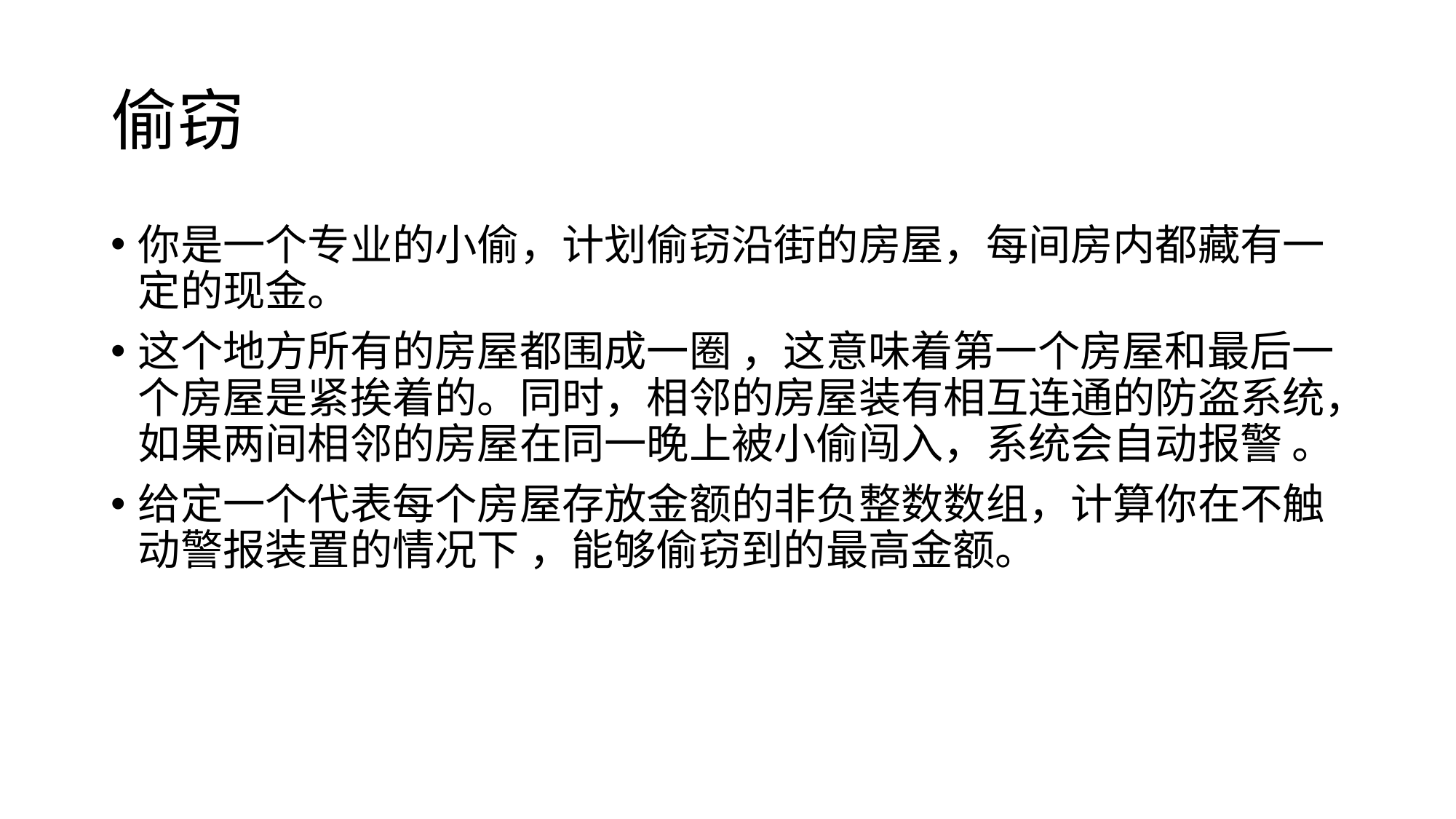

# 偷窃
你是一个专业的小偷，计划偷窃沿街的房屋，每间房内都藏有一定的现金。
这个地方所有的房屋都围成一圈 ，这意味着第一个房屋和最后一个房屋是紧挨着的。同时，相邻的房屋装有相互连通的防盗系统，如果两间相邻的房屋在同一晚上被小偷闯入，系统会自动报警 。
给定一个代表每个房屋存放金额的非负整数数组，计算你在不触动警报装置的情况下 ，能够偷窃到的最高金额。